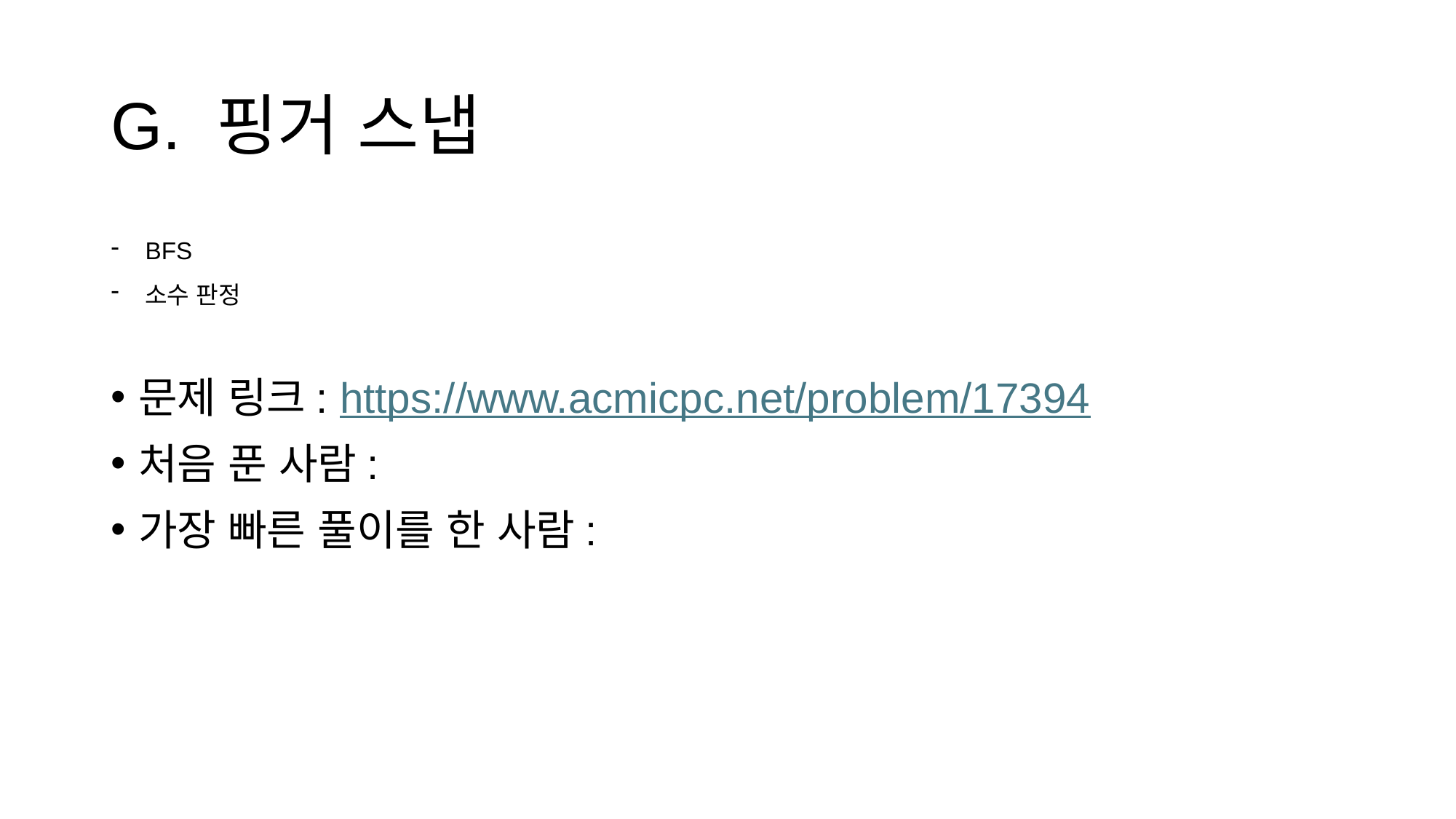

# G. 핑거 스냅
BFS
소수 판정

문제 링크: https://www.acmicpc.net/problem/17394
처음 푼 사람:
가장 빠른 풀이를 한 사람: